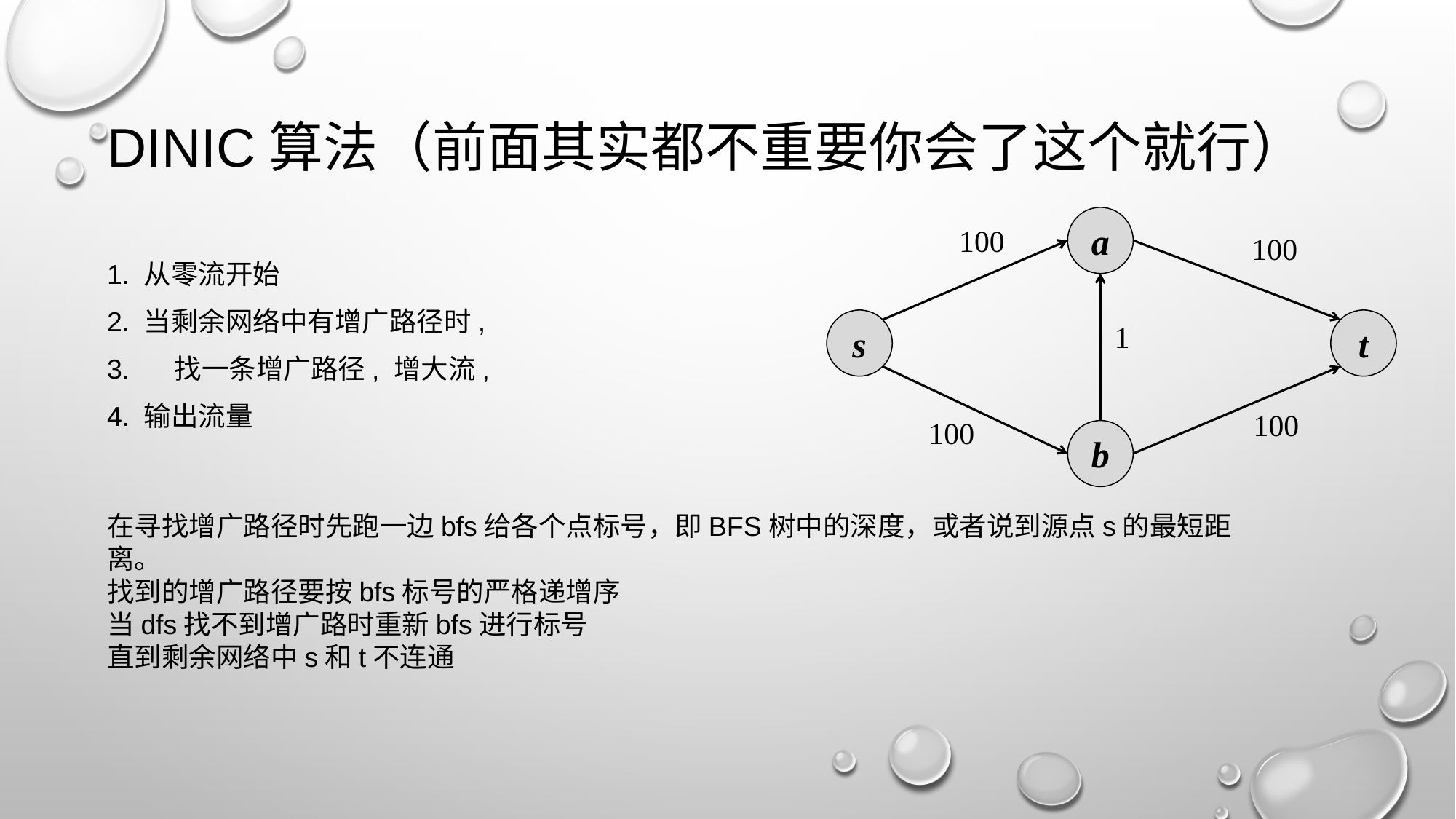

# Dinic算法（前面其实都不重要你会了这个就行）
100
a
100
1
s
t
100
100
b
1. 从零流开始
2. 当剩余网络中有增广路径时,
3.     找一条增广路径, 增大流,
4. 输出流量
在寻找增广路径时先跑一边bfs给各个点标号，即BFS树中的深度，或者说到源点s的最短距离。
找到的增广路径要按bfs标号的严格递增序
当dfs找不到增广路时重新bfs进行标号
直到剩余网络中s和t不连通